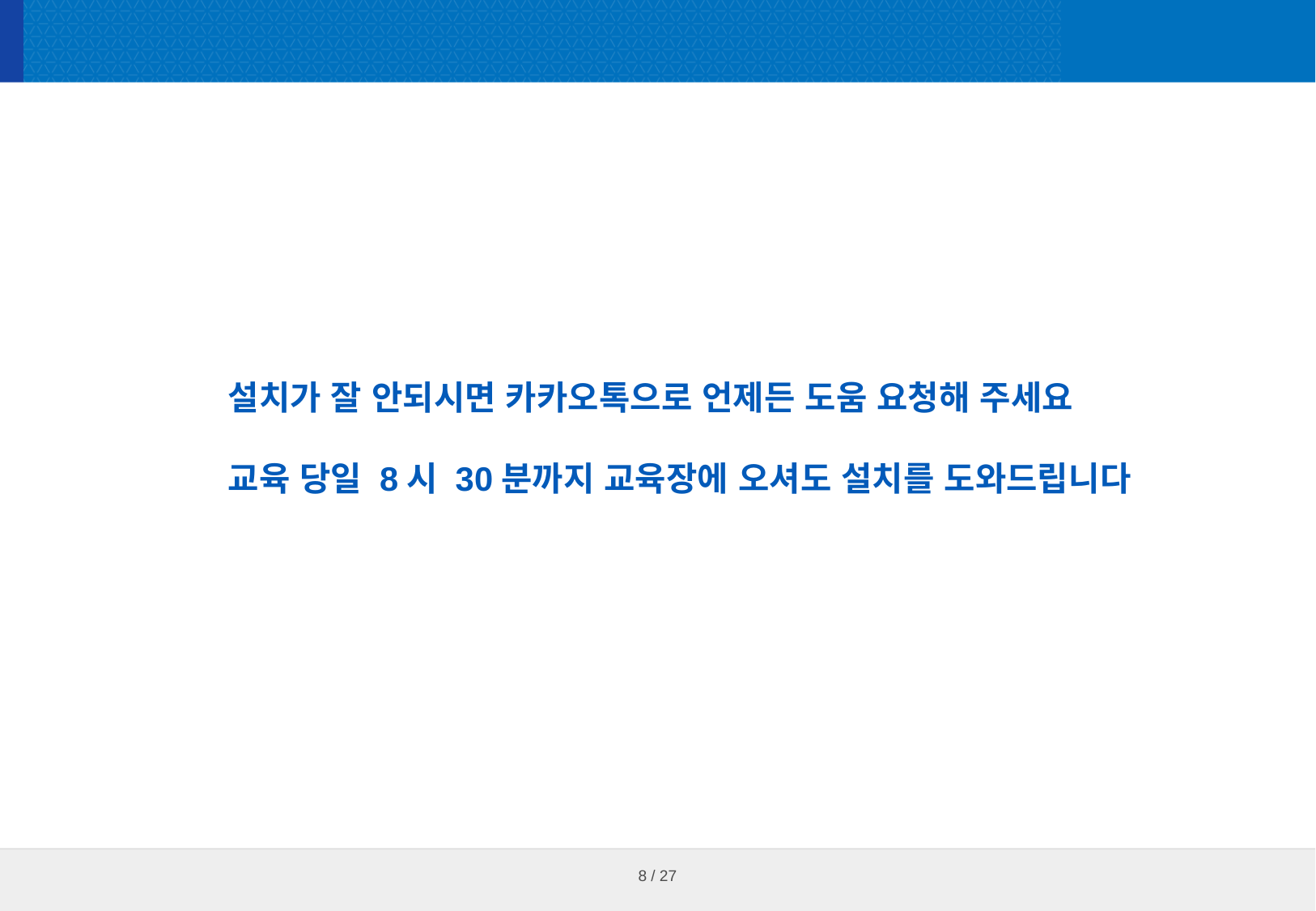

#
설치가 잘 안되시면 카카오톡으로 언제든 도움 요청해 주세요

교육 당일 8시 30분까지 교육장에 오셔도 설치를 도와드립니다